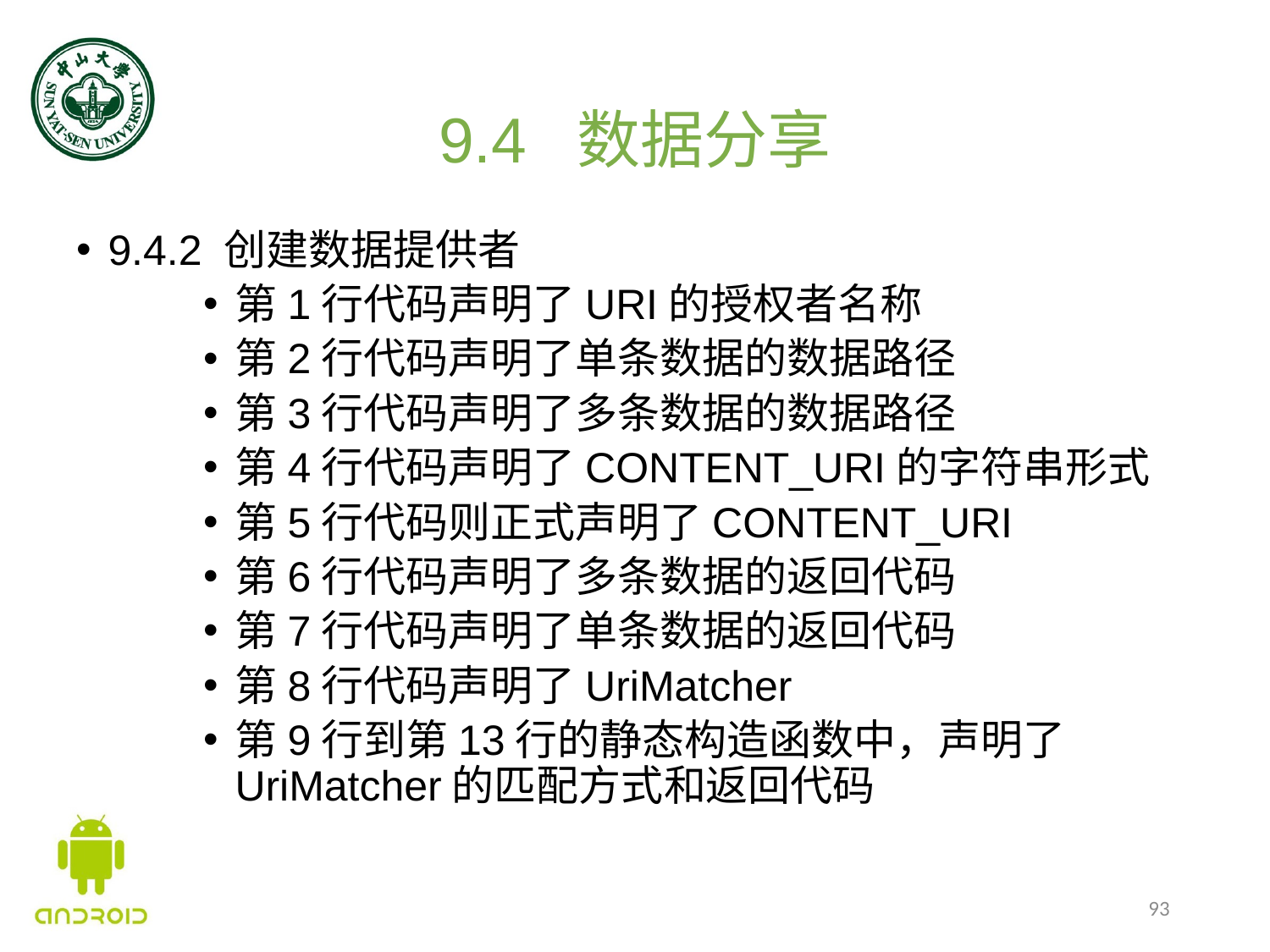

# 9.4  数据分享
9.4.2 创建数据提供者
第1行代码声明了URI的授权者名称
第2行代码声明了单条数据的数据路径
第3行代码声明了多条数据的数据路径
第4行代码声明了CONTENT_URI的字符串形式
第5行代码则正式声明了CONTENT_URI
第6行代码声明了多条数据的返回代码
第7行代码声明了单条数据的返回代码
第8行代码声明了UriMatcher
第9行到第13行的静态构造函数中，声明了UriMatcher的匹配方式和返回代码

93